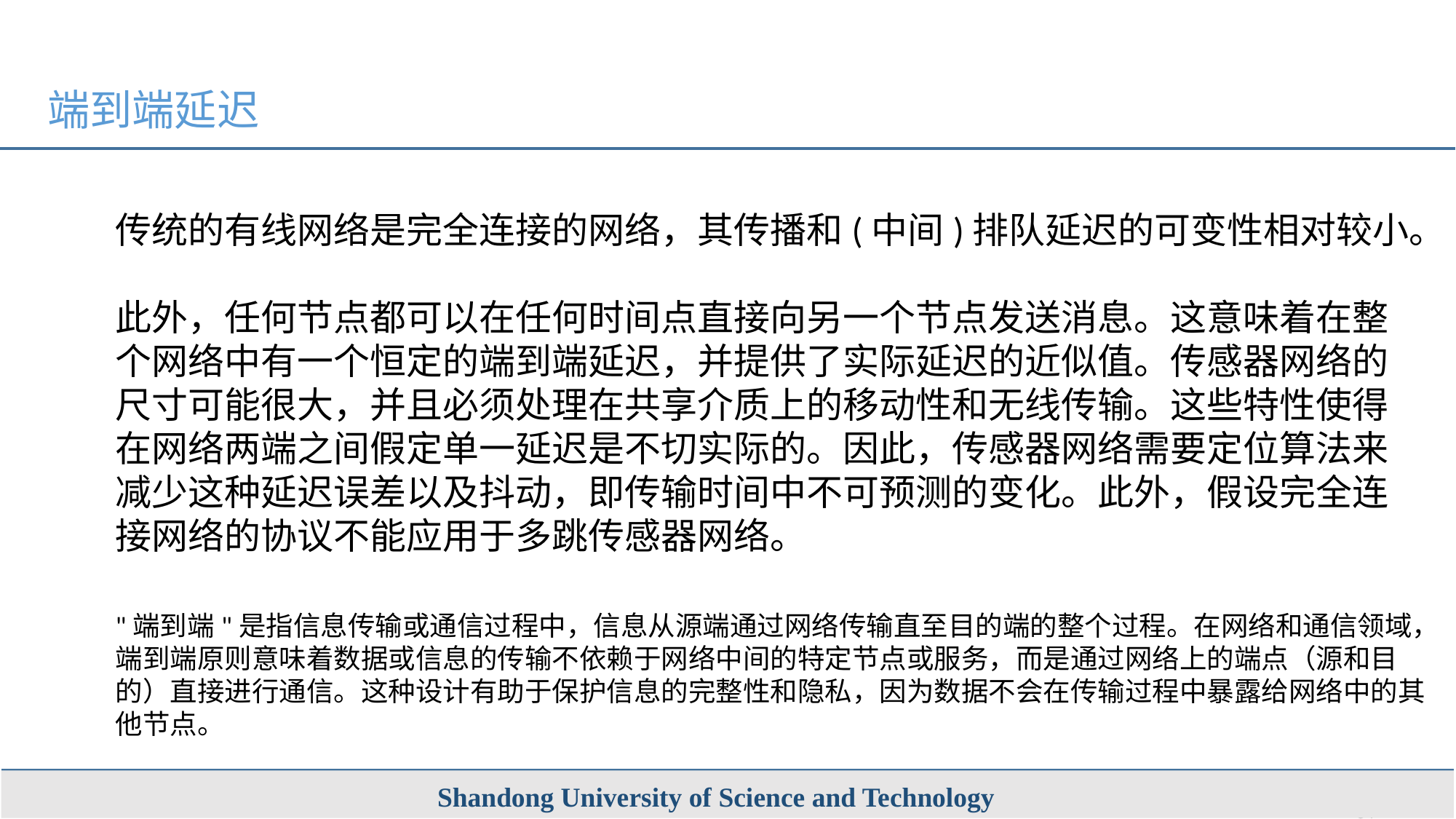

端到端延迟
传统的有线网络是完全连接的网络，其传播和(中间)排队延迟的可变性相对较小。

此外，任何节点都可以在任何时间点直接向另一个节点发送消息。这意味着在整个网络中有一个恒定的端到端延迟，并提供了实际延迟的近似值。传感器网络的尺寸可能很大，并且必须处理在共享介质上的移动性和无线传输。这些特性使得在网络两端之间假定单一延迟是不切实际的。因此，传感器网络需要定位算法来减少这种延迟误差以及抖动，即传输时间中不可预测的变化。此外，假设完全连接网络的协议不能应用于多跳传感器网络。
"端到端"是指信息传输或通信过程中，信息从源端通过网络传输直至目的端的整个过程。在网络和通信领域，端到端原则意味着数据或信息的传输不依赖于网络中间的特定节点或服务，而是通过网络上的端点（源和目的）直接进行通信。这种设计有助于保护信息的完整性和隐私，因为数据不会在传输过程中暴露给网络中的其他节点。
34

Shandong University of Science and Technology
34
34